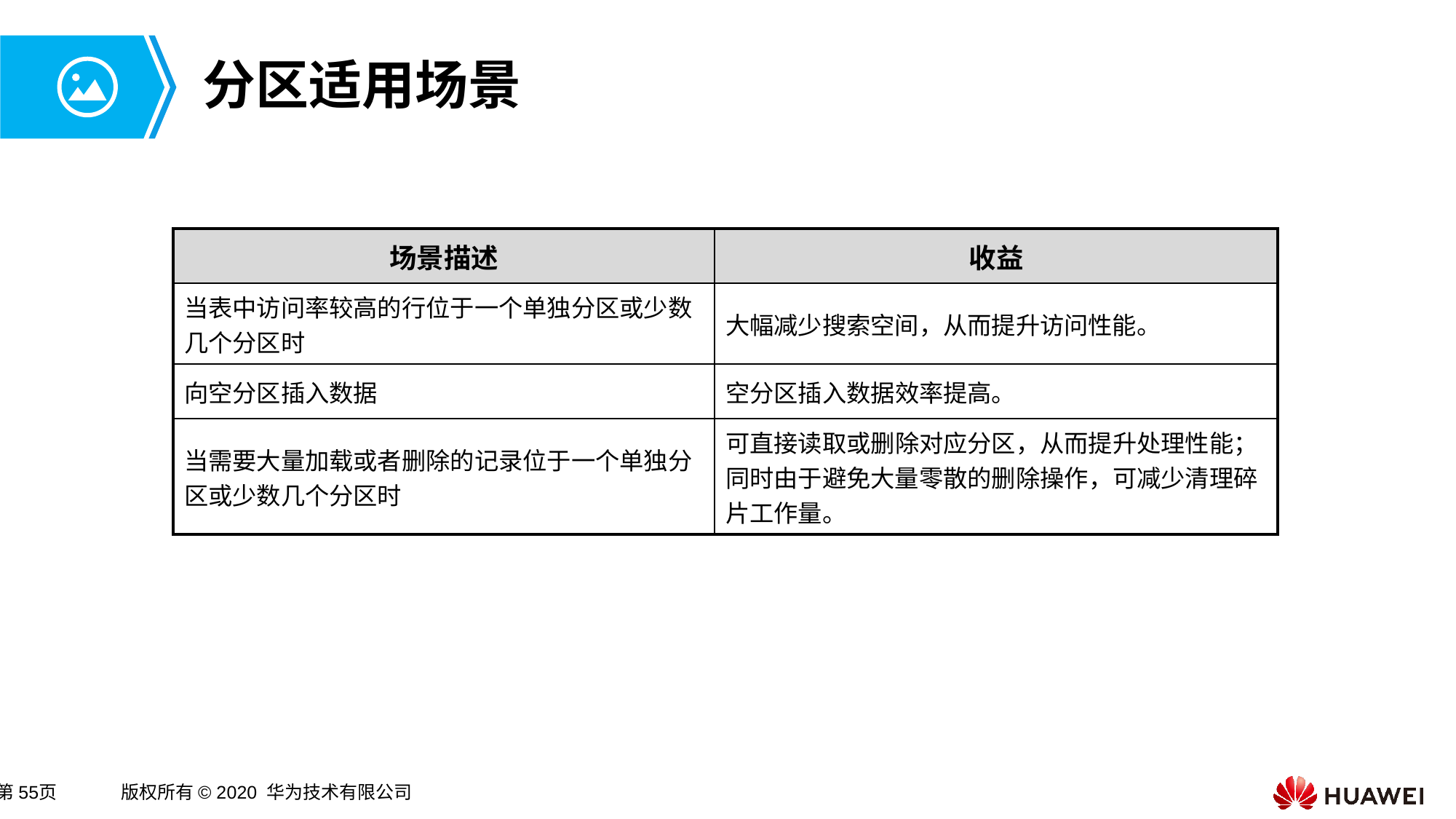

# 分区适用场景
| 场景描述 | 收益 |
| --- | --- |
| 当表中访问率较高的行位于一个单独分区或少数几个分区时 | 大幅减少搜索空间，从而提升访问性能。 |
| 向空分区插入数据 | 空分区插入数据效率提高。 |
| 当需要大量加载或者删除的记录位于一个单独分区或少数几个分区时 | 可直接读取或删除对应分区，从而提升处理性能；同时由于避免大量零散的删除操作，可减少清理碎片工作量。 |